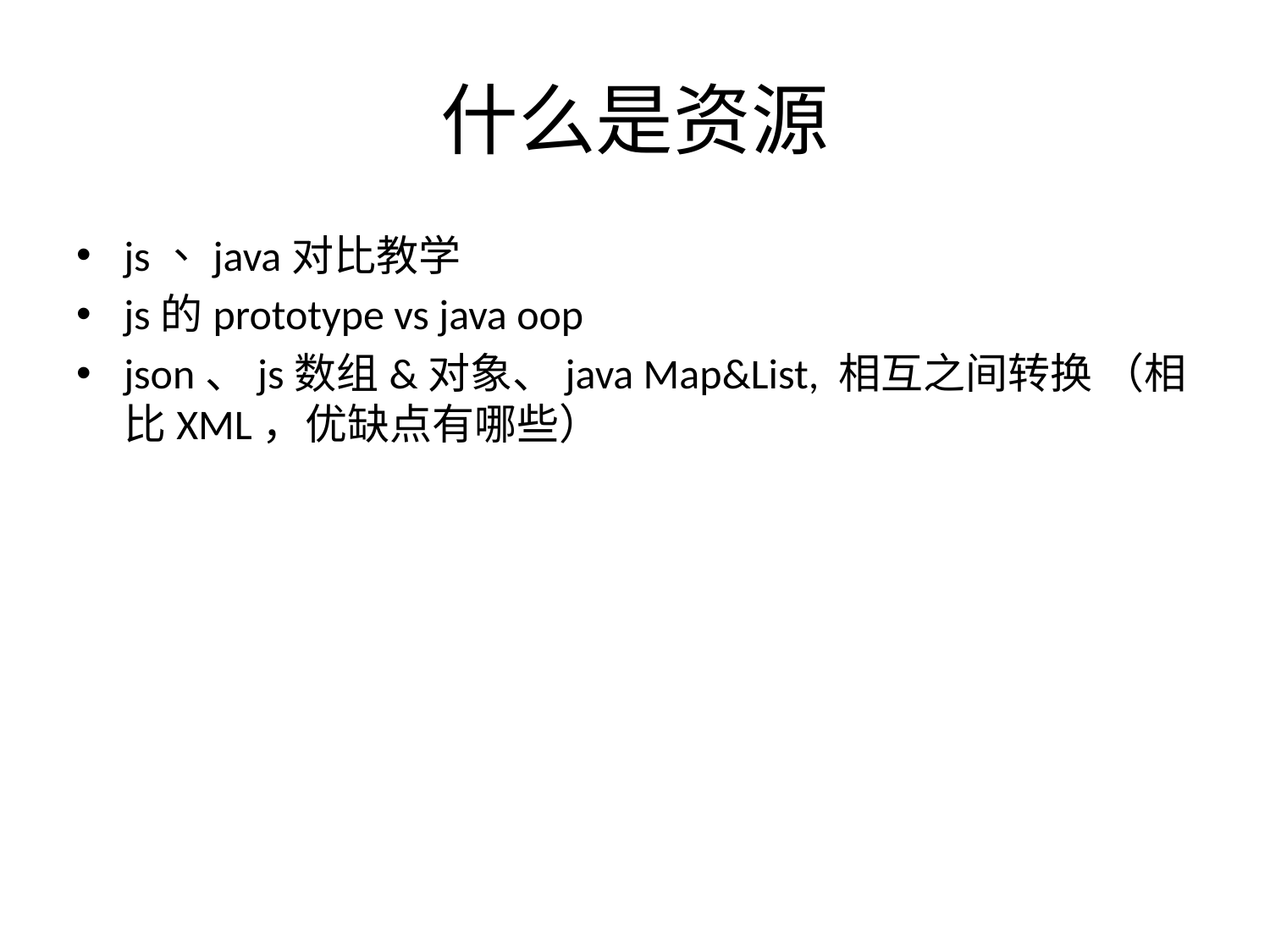

# 什么是资源
js、java对比教学
js的prototype vs java oop
json、js数组&对象、java Map&List, 相互之间转换 （相比XML，优缺点有哪些）